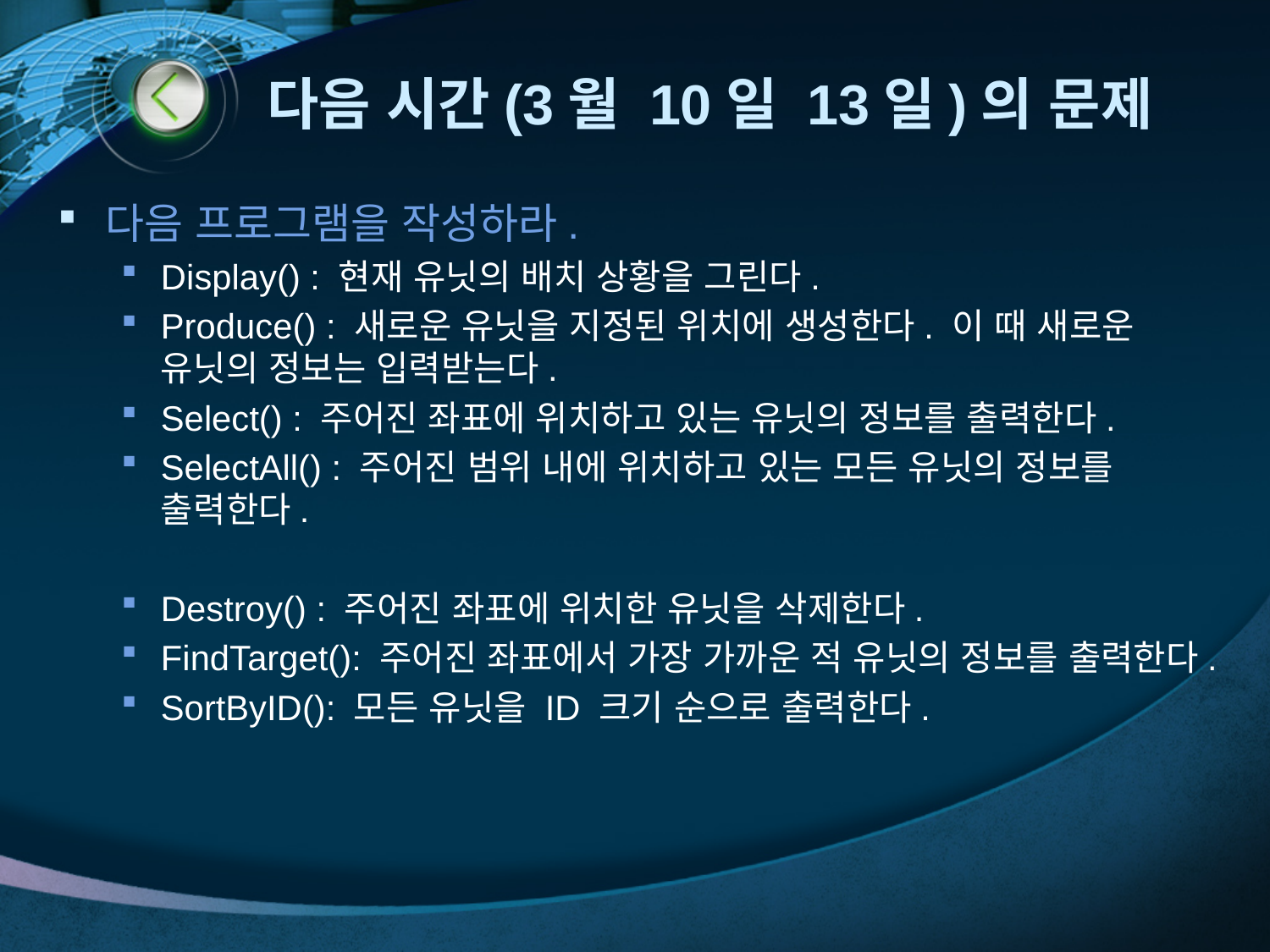

# 다음 시간(3월 10일 13일)의 문제
다음 프로그램을 작성하라.
Display() : 현재 유닛의 배치 상황을 그린다.
Produce() : 새로운 유닛을 지정된 위치에 생성한다. 이 때 새로운 유닛의 정보는 입력받는다.
Select() : 주어진 좌표에 위치하고 있는 유닛의 정보를 출력한다.
SelectAll() : 주어진 범위 내에 위치하고 있는 모든 유닛의 정보를 출력한다.

Destroy() : 주어진 좌표에 위치한 유닛을 삭제한다.
FindTarget(): 주어진 좌표에서 가장 가까운 적 유닛의 정보를 출력한다.
SortByID(): 모든 유닛을 ID 크기 순으로 출력한다.